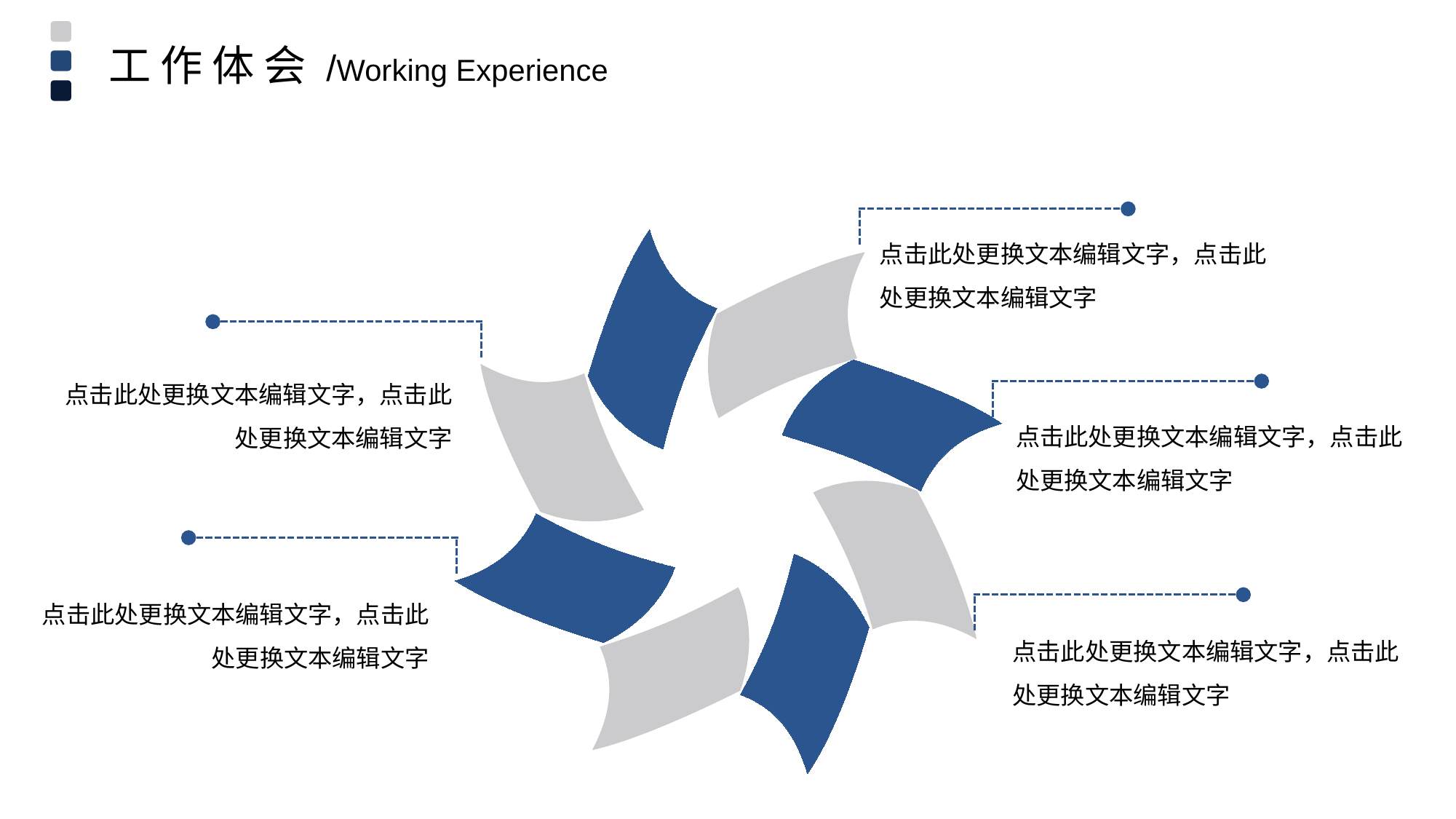

工 作 体 会 /Working Experience
点击此处更换文本编辑文字，点击此处更换文本编辑文字

点击此处更换文本编辑文字，点击此处更换文本编辑文字
点击此处更换文本编辑文字，点击此处更换文本编辑文字
点击此处更换文本编辑文字，点击此处更换文本编辑文字
点击此处更换文本编辑文字，点击此处更换文本编辑文字